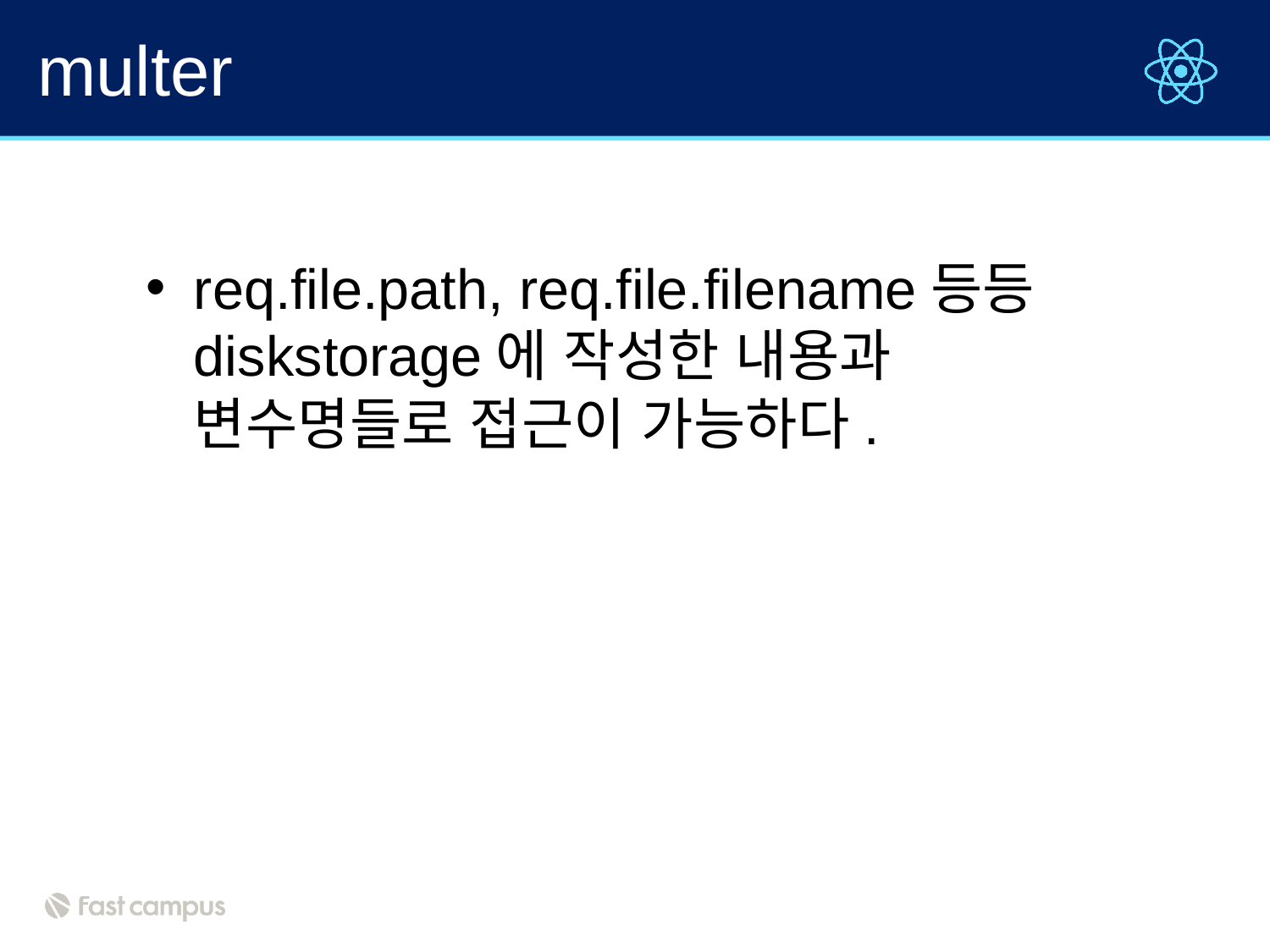

# multer
req.file.path, req.file.filename등등 diskstorage에 작성한 내용과 변수명들로 접근이 가능하다.